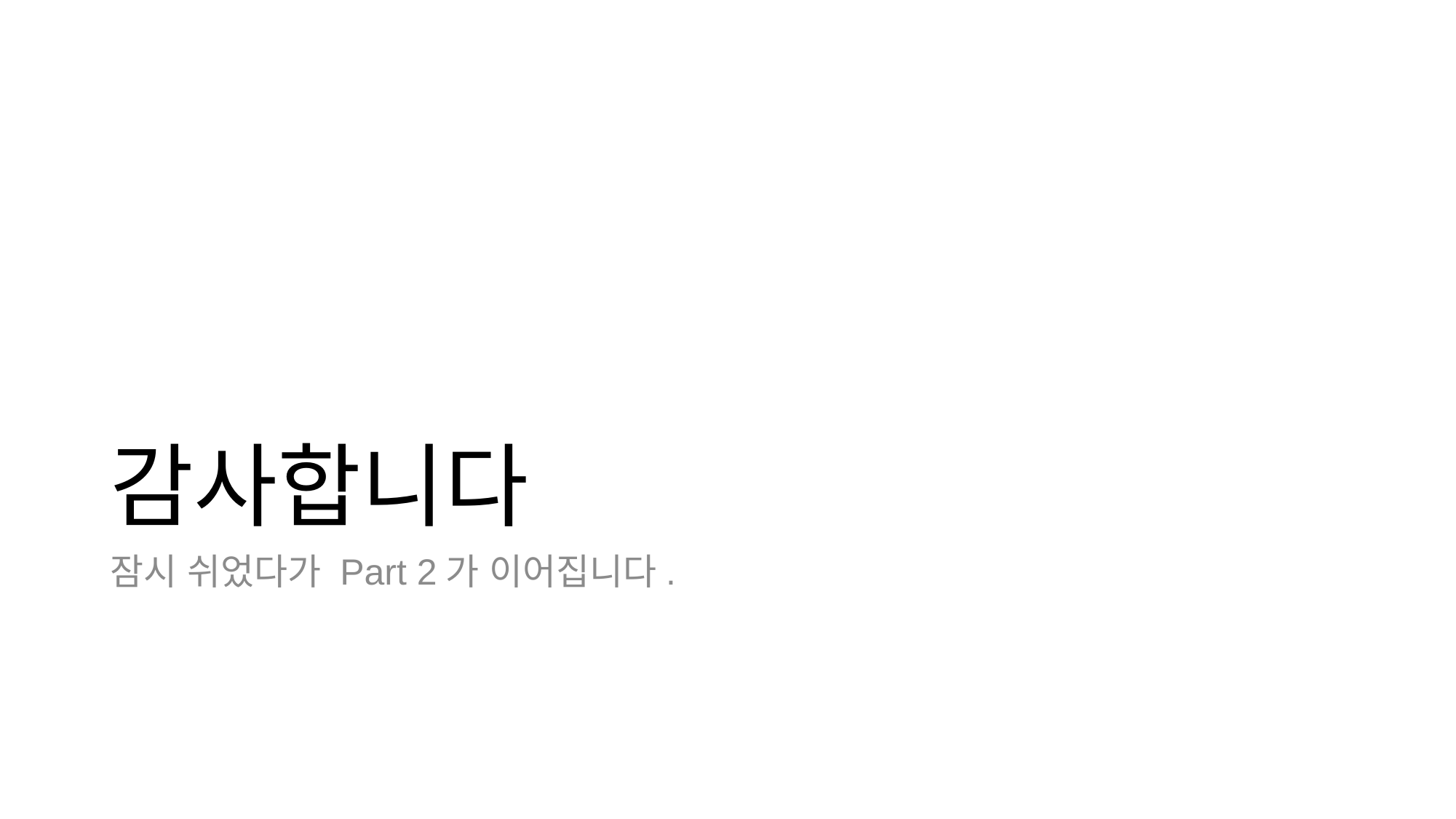

# 감사합니다
잠시 쉬었다가 Part 2가 이어집니다.